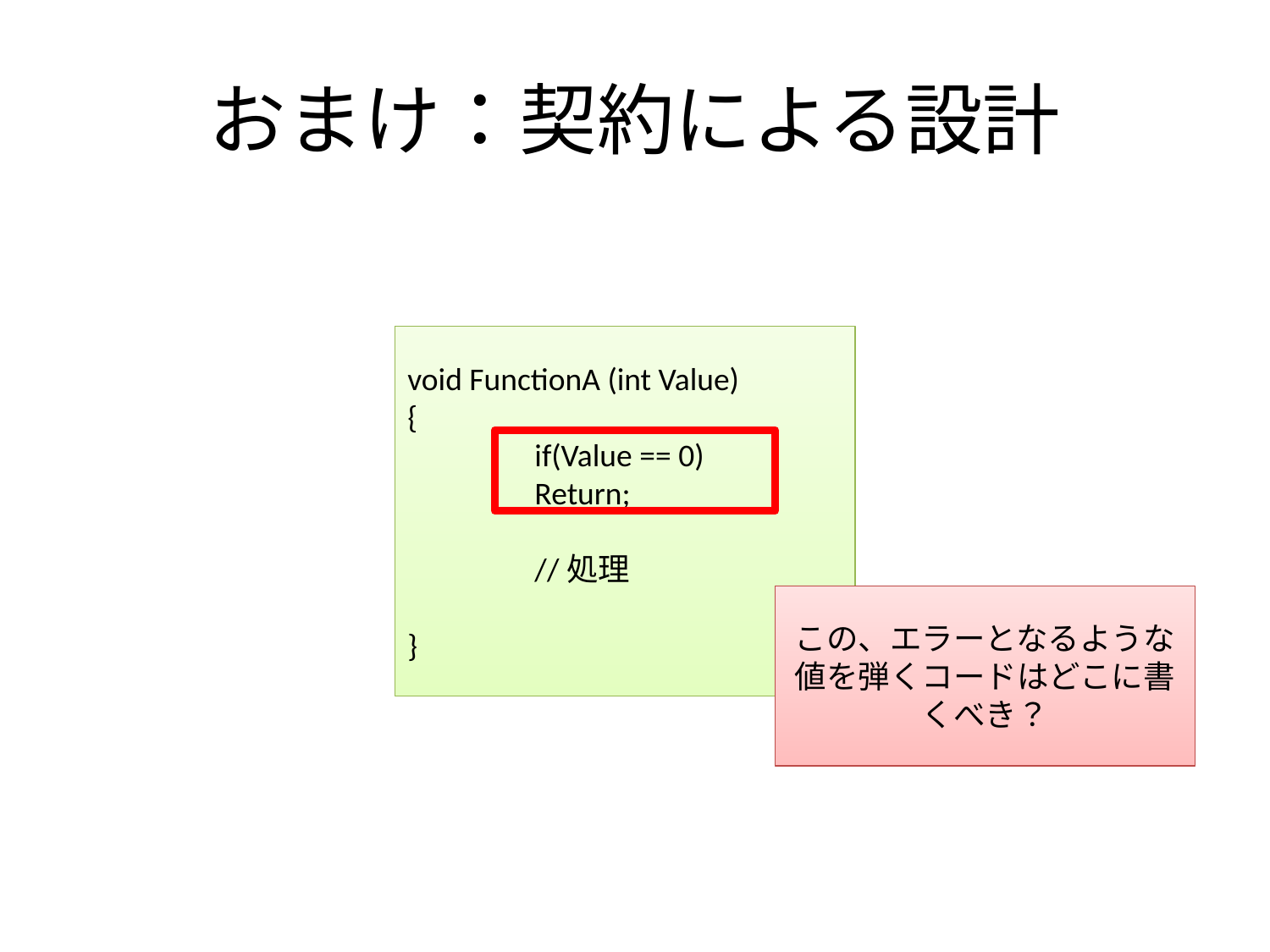

# おまけ：契約による設計
void FunctionA (int Value)
{
	if(Value == 0)
	Return;

	//処理

}

この、エラーとなるような値を弾くコードはどこに書くべき？